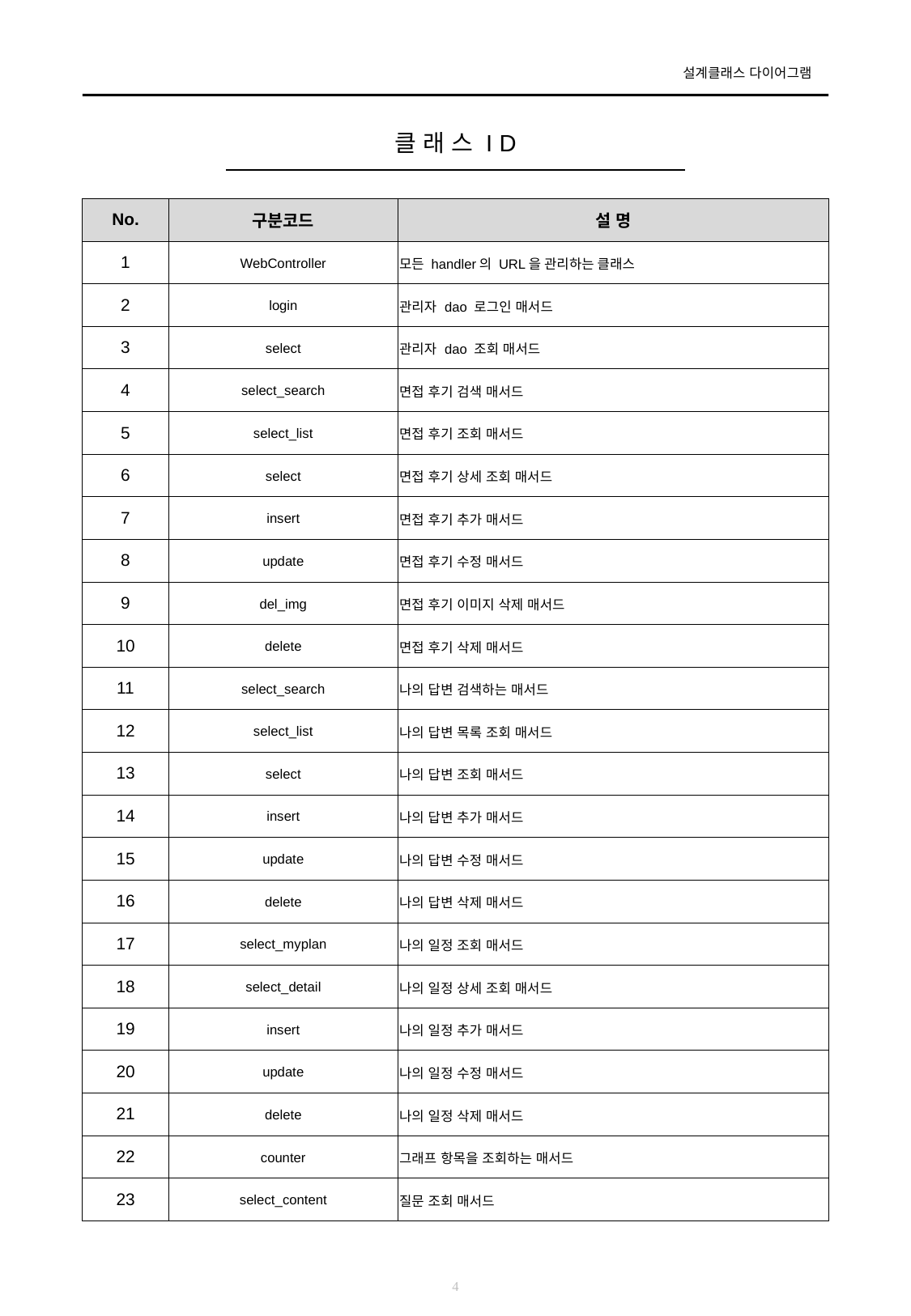

# 클 래 스 I D
| No. | 구분코드 | 설 명 |
| --- | --- | --- |
| 1 | WebController | 모든 handler의 URL을 관리하는 클래스 |
| 2 | login | 관리자 dao 로그인 매서드 |
| 3 | select | 관리자 dao 조회 매서드 |
| 4 | select\_search | 면접 후기 검색 매서드 |
| 5 | select\_list | 면접 후기 조회 매서드 |
| 6 | select | 면접 후기 상세 조회 매서드 |
| 7 | insert | 면접 후기 추가 매서드 |
| 8 | update | 면접 후기 수정 매서드 |
| 9 | del\_img | 면접 후기 이미지 삭제 매서드 |
| 10 | delete | 면접 후기 삭제 매서드 |
| 11 | select\_search | 나의 답변 검색하는 매서드 |
| 12 | select\_list | 나의 답변 목록 조회 매서드 |
| 13 | select | 나의 답변 조회 매서드 |
| 14 | insert | 나의 답변 추가 매서드 |
| 15 | update | 나의 답변 수정 매서드 |
| 16 | delete | 나의 답변 삭제 매서드 |
| 17 | select\_myplan | 나의 일정 조회 매서드 |
| 18 | select\_detail | 나의 일정 상세 조회 매서드 |
| 19 | insert | 나의 일정 추가 매서드 |
| 20 | update | 나의 일정 수정 매서드 |
| 21 | delete | 나의 일정 삭제 매서드 |
| 22 | counter | 그래프 항목을 조회하는 매서드 |
| 23 | select\_content | 질문 조회 매서드 |
4